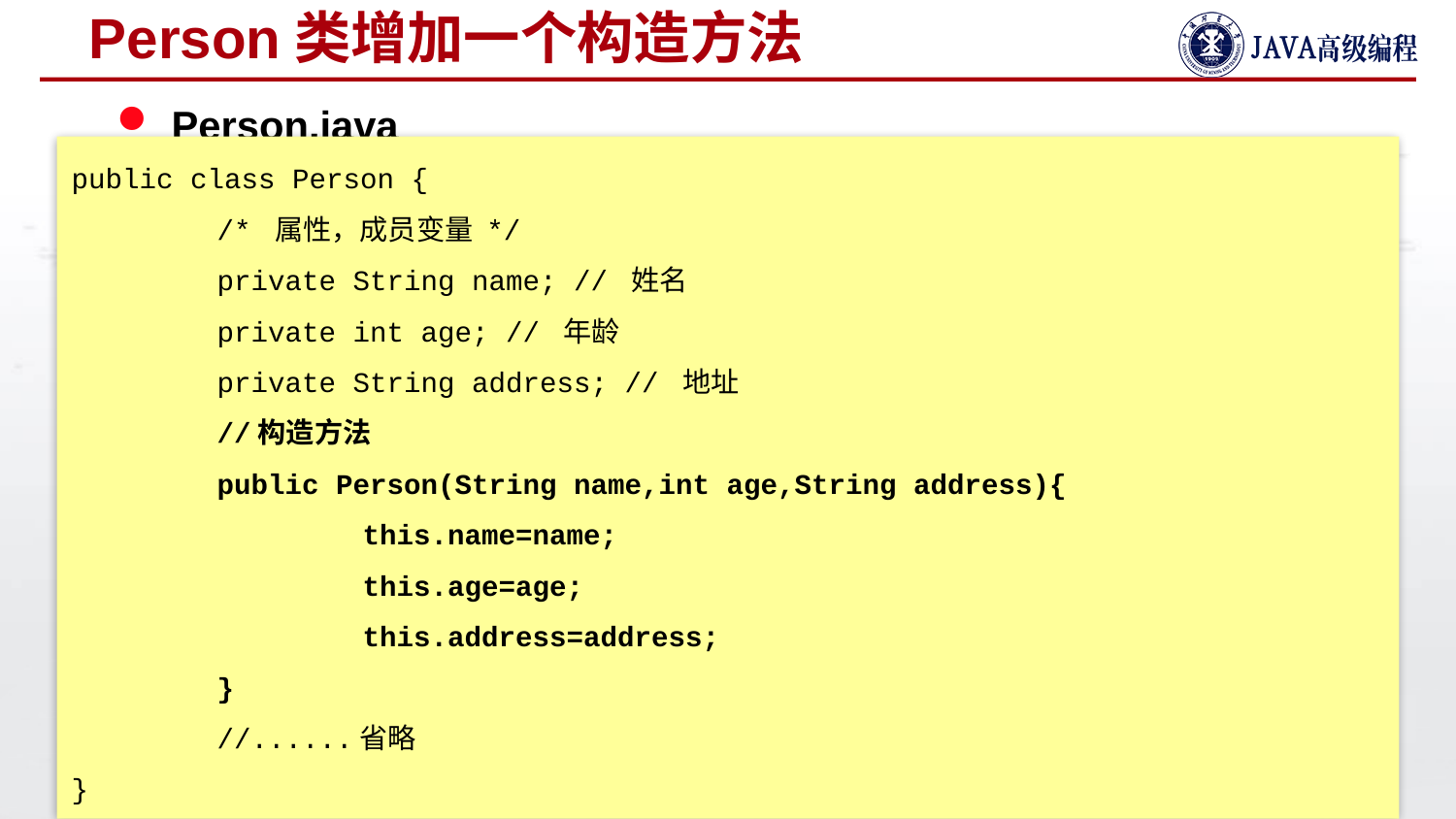

# Person类增加一个构造方法
Person.java

public class Person {
	/* 属性，成员变量 */
	private String name; // 姓名
	private int age; // 年龄
	private String address; // 地址
	//构造方法
	public Person(String name,int age,String address){
		this.name=name;
		this.age=age;
		this.address=address;
	}
	//......省略
}